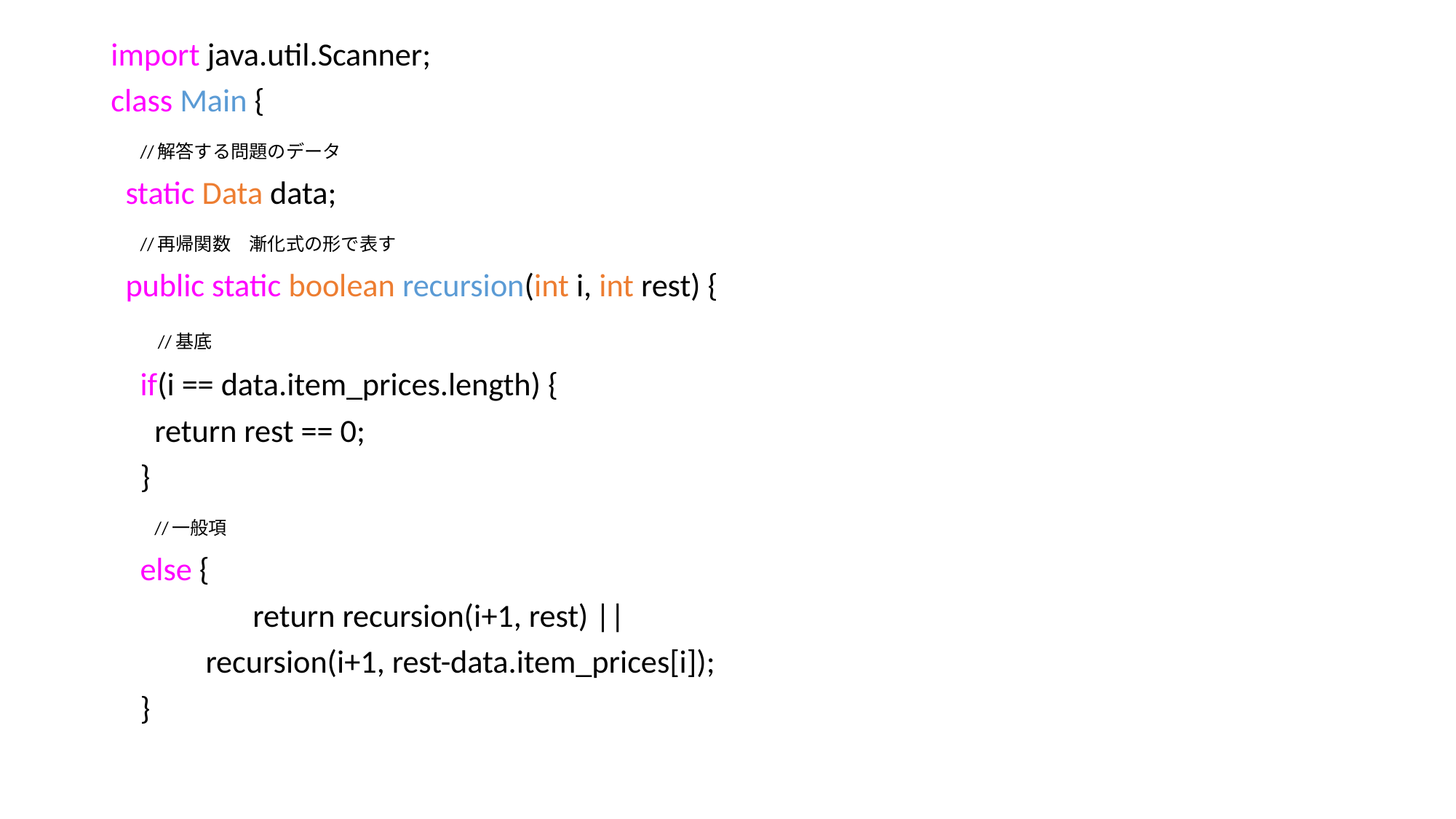

import java.util.Scanner;
class Main {
    //解答する問題のデータ
  static Data data;
    //再帰関数　漸化式の形で表す
  public static boolean recursion(int i, int rest) {
      //基底
    if(i == data.item_prices.length) {
      return rest == 0;
    }
      //一般項
    else {
　　　　 return recursion(i+1, rest) ||
             recursion(i+1, rest-data.item_prices[i]);
    }